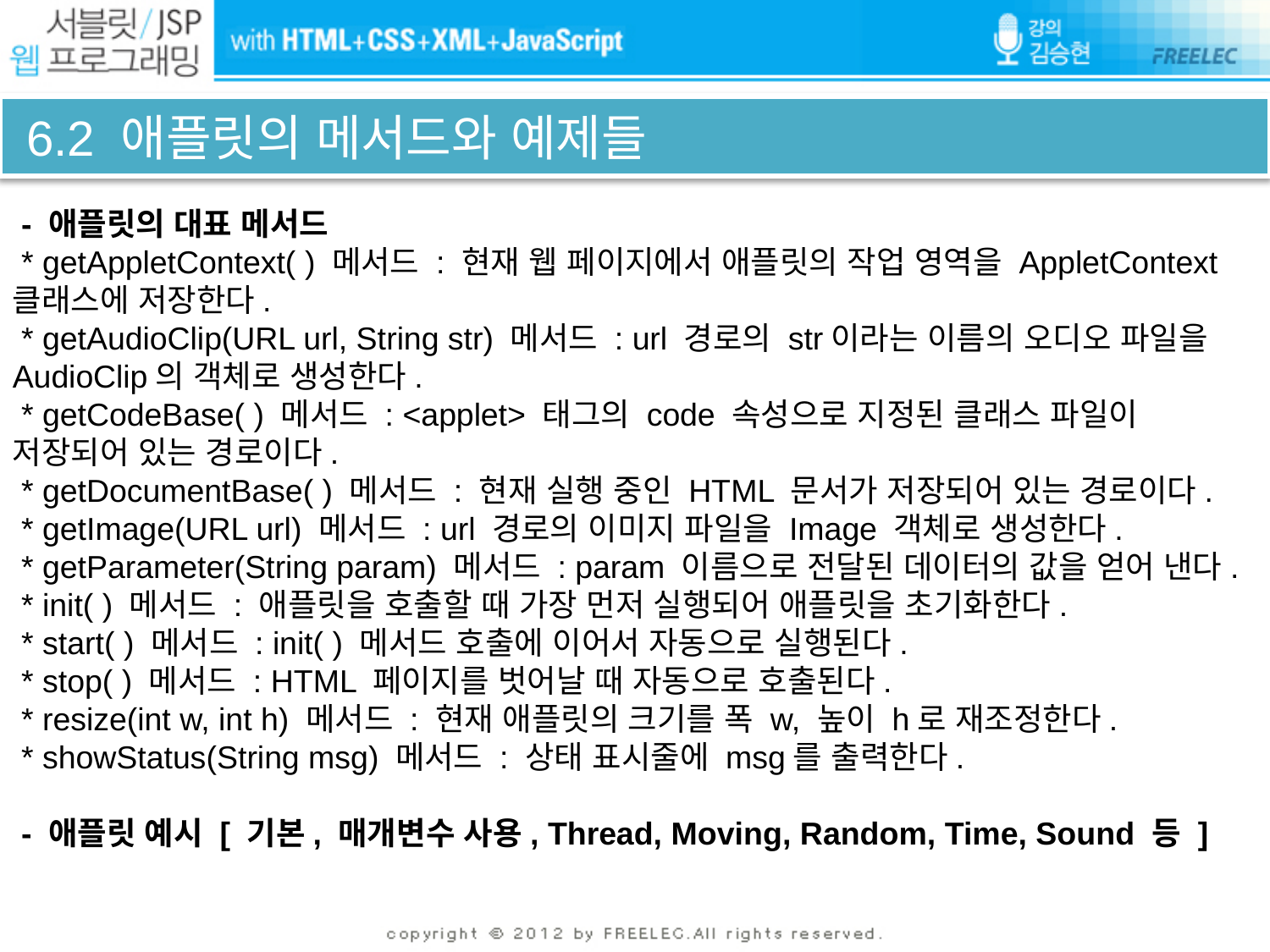

# 6.2 애플릿의 메서드와 예제들
 - 애플릿의 대표 메서드
 * getAppletContext( ) 메서드 : 현재 웹 페이지에서 애플릿의 작업 영역을 AppletContext 클래스에 저장한다.
 * getAudioClip(URL url, String str) 메서드 : url 경로의 str이라는 이름의 오디오 파일을 AudioClip의 객체로 생성한다.
 * getCodeBase( ) 메서드 : <applet> 태그의 code 속성으로 지정된 클래스 파일이 저장되어 있는 경로이다.
 * getDocumentBase( ) 메서드 : 현재 실행 중인 HTML 문서가 저장되어 있는 경로이다.
 * getImage(URL url) 메서드 : url 경로의 이미지 파일을 Image 객체로 생성한다.
 * getParameter(String param) 메서드 : param 이름으로 전달된 데이터의 값을 얻어 낸다.
 * init( ) 메서드 : 애플릿을 호출할 때 가장 먼저 실행되어 애플릿을 초기화한다.
 * start( ) 메서드 : init( ) 메서드 호출에 이어서 자동으로 실행된다.
 * stop( ) 메서드 : HTML 페이지를 벗어날 때 자동으로 호출된다.
 * resize(int w, int h) 메서드 : 현재 애플릿의 크기를 폭 w, 높이 h로 재조정한다.
 * showStatus(String msg) 메서드 : 상태 표시줄에 msg를 출력한다.

 - 애플릿 예시 [ 기본, 매개변수 사용, Thread, Moving, Random, Time, Sound 등 ]